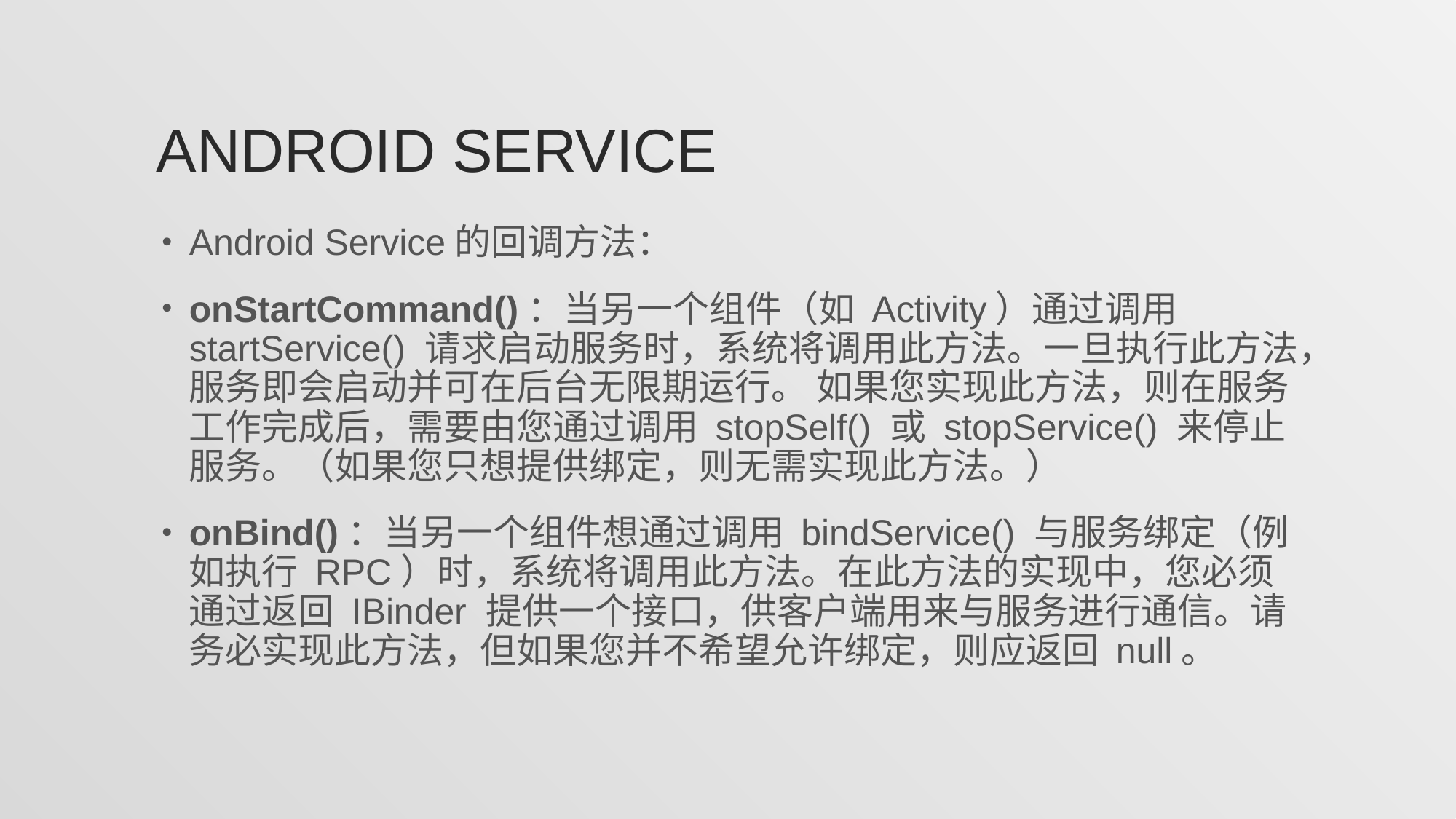

# Android service
Android Service的回调方法：
onStartCommand()：当另一个组件（如 Activity）通过调用 startService() 请求启动服务时，系统将调用此方法。一旦执行此方法，服务即会启动并可在后台无限期运行。 如果您实现此方法，则在服务工作完成后，需要由您通过调用 stopSelf() 或 stopService() 来停止服务。（如果您只想提供绑定，则无需实现此方法。）
onBind()：当另一个组件想通过调用 bindService() 与服务绑定（例如执行 RPC）时，系统将调用此方法。在此方法的实现中，您必须通过返回 IBinder 提供一个接口，供客户端用来与服务进行通信。请务必实现此方法，但如果您并不希望允许绑定，则应返回 null。